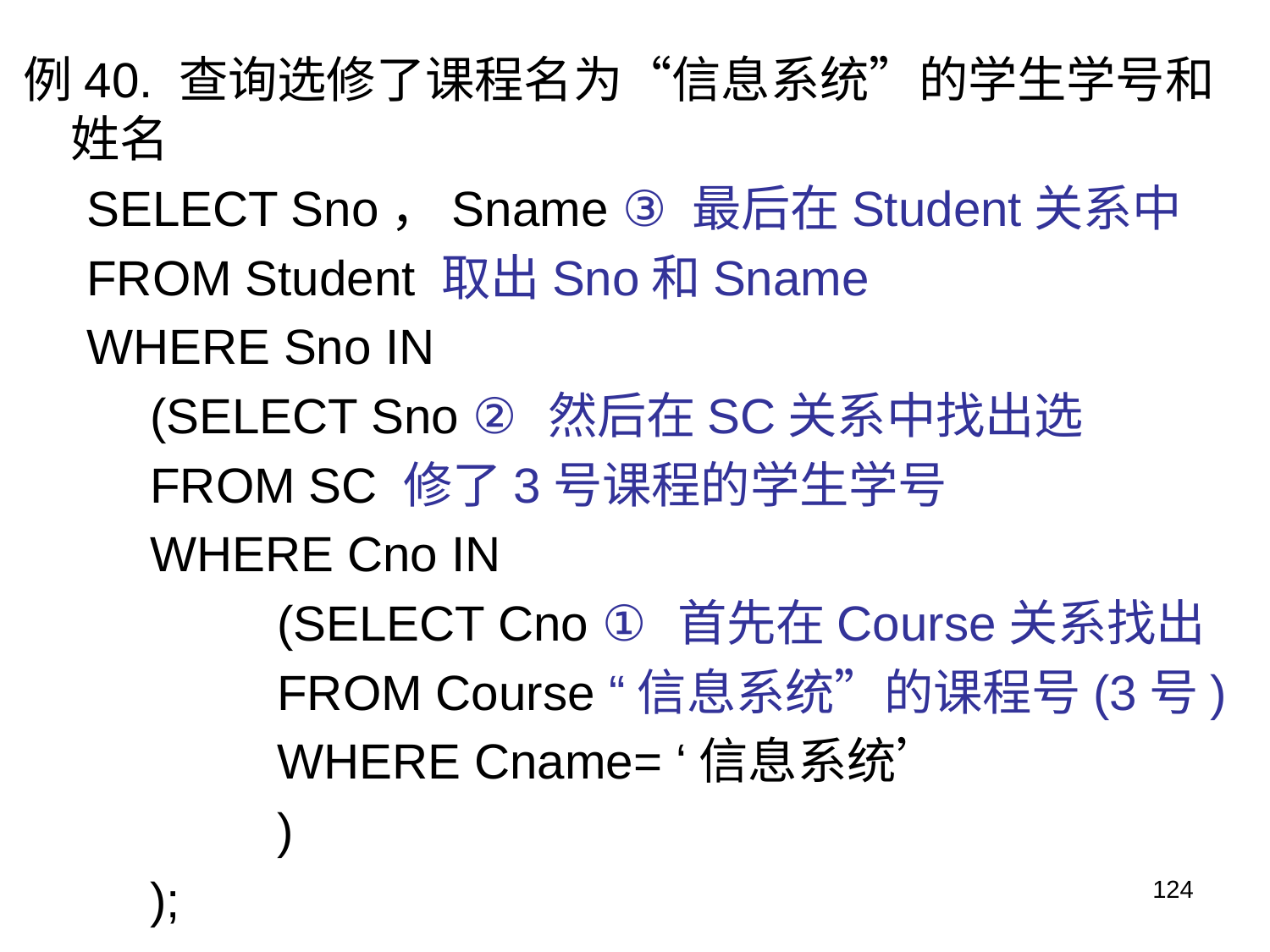

例40. 查询选修了课程名为“信息系统”的学生学号和姓名
SELECT Sno，Sname ③ 最后在Student关系中
FROM Student 取出Sno和Sname
WHERE Sno IN
(SELECT Sno ② 然后在SC关系中找出选
FROM SC 修了3号课程的学生学号
WHERE Cno IN
(SELECT Cno ① 首先在Course关系找出
FROM Course “信息系统”的课程号(3号)
WHERE Cname= ‘信息系统’
)
);
124